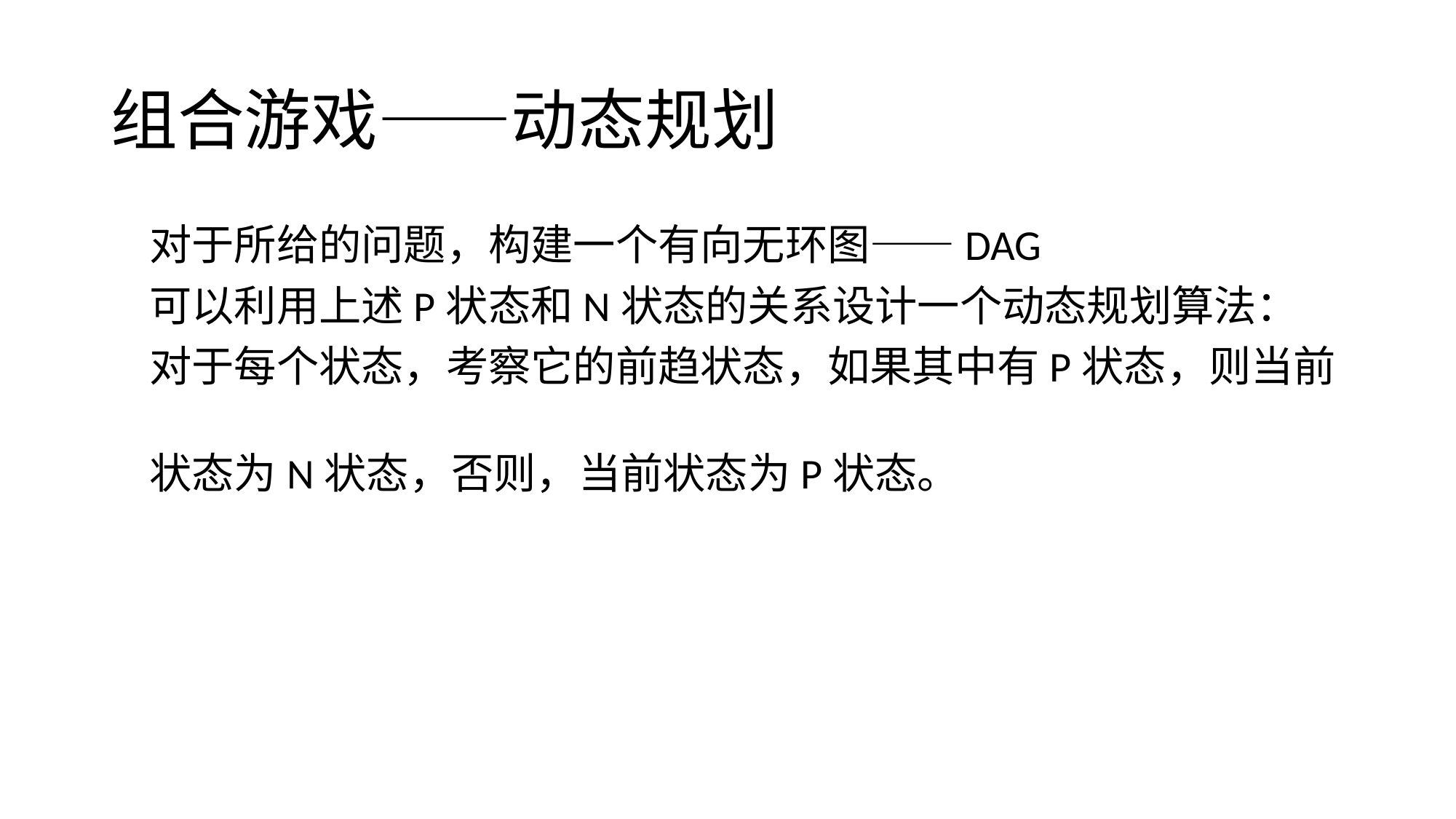

# 组合游戏——动态规划
   对于所给的问题，构建一个有向无环图——DAG
   可以利用上述P状态和N状态的关系设计一个动态规划算法：
   对于每个状态，考察它的前趋状态，如果其中有P状态，则当前
   状态为N状态，否则，当前状态为P状态。